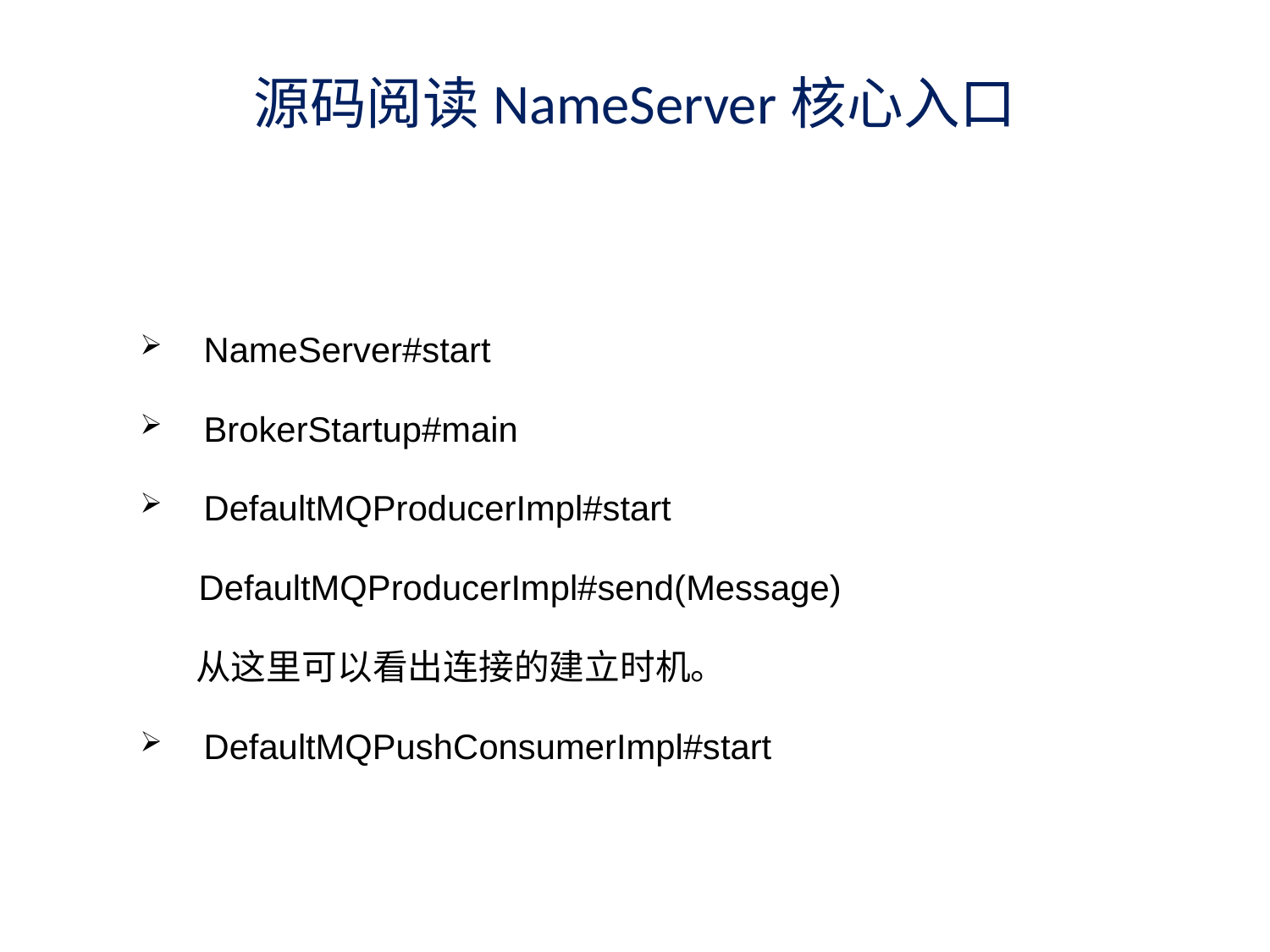

源码阅读NameServer核心入口
NameServer#start
BrokerStartup#main
DefaultMQProducerImpl#start
      DefaultMQProducerImpl#send(Message)
      从这里可以看出连接的建立时机。
DefaultMQPushConsumerImpl#start